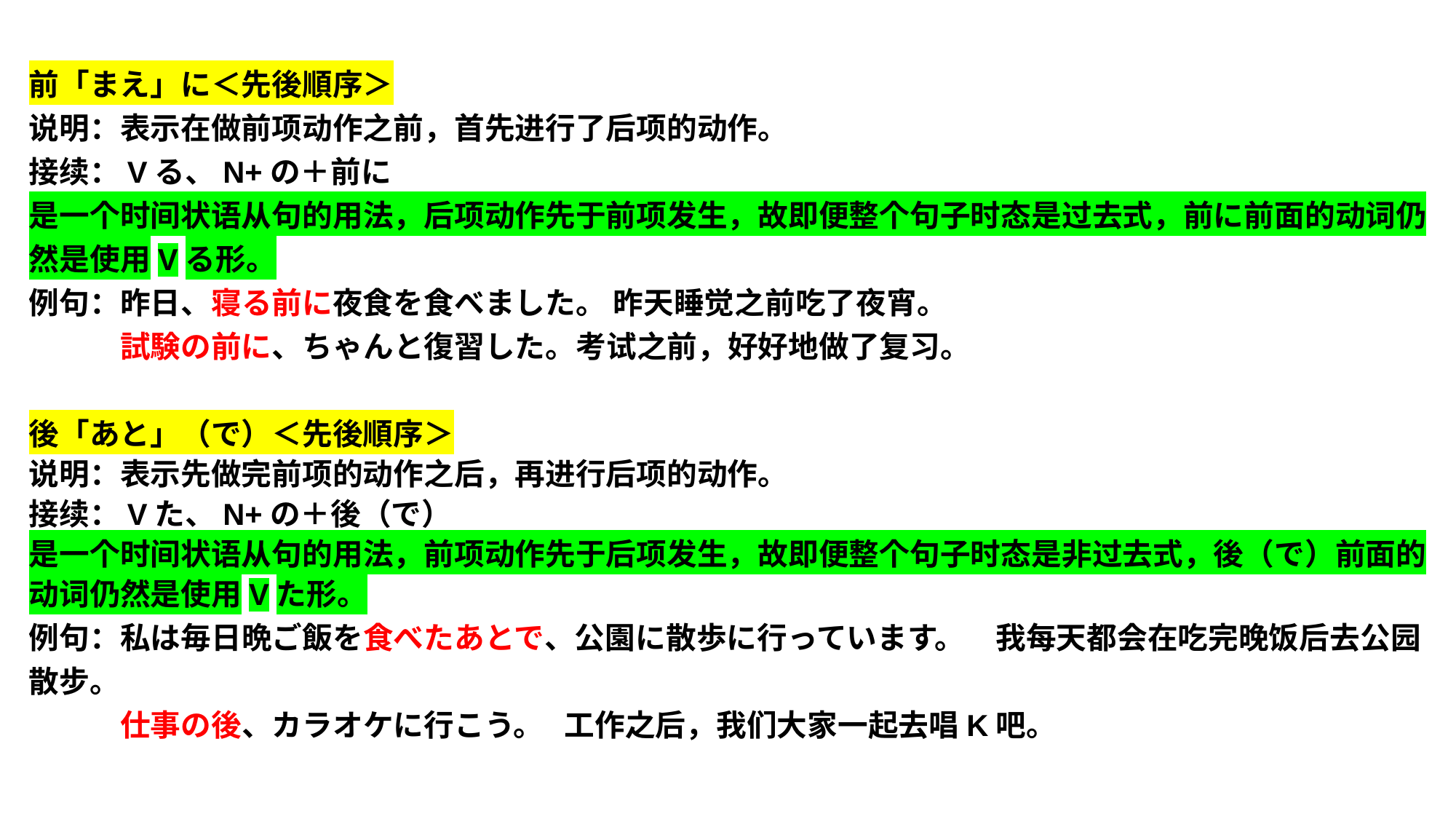

前「まえ」に＜先後順序＞
说明：表示在做前项动作之前，首先进行了后项的动作。
接续：Vる、N+の＋前に
是一个时间状语从句的用法，后项动作先于前项发生，故即便整个句子时态是过去式，前に前面的动词仍然是使用Vる形。
例句：昨日、寝る前に夜食を食べました。 昨天睡觉之前吃了夜宵。
　　　試験の前に、ちゃんと復習した。考试之前，好好地做了复习。

後「あと」（で）＜先後順序＞
说明：表示先做完前项的动作之后，再进行后项的动作。
接续：Vた、N+の＋後（で）
是一个时间状语从句的用法，前项动作先于后项发生，故即便整个句子时态是非过去式，後（で）前面的动词仍然是使用Vた形。
例句：私は毎日晩ご飯を食べたあとで、公園に散歩に行っています。　我每天都会在吃完晚饭后去公园散步。
　　　仕事の後、カラオケに行こう。   工作之后，我们大家一起去唱K吧。